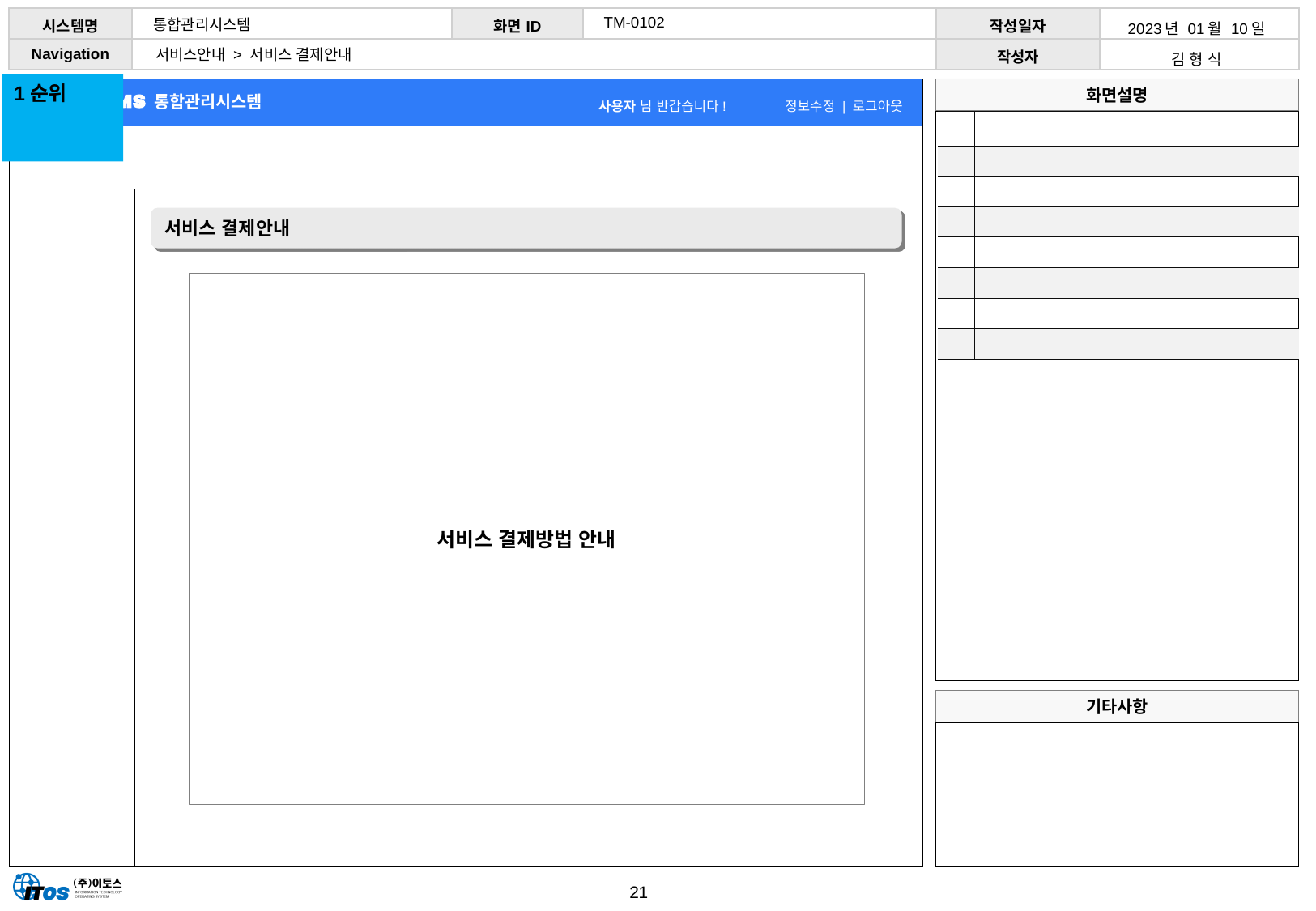

TM-0102
통합관리시스템
| 2023년 01월 10일 |
| --- |
| 김 형 식 |
서비스안내 > 서비스 결제안내
1순위
|  |  |
| --- | --- |
|  |  |
|  |  |
|  |  |
|  |  |
|  |  |
|  |  |
|  |  |
서비스 결제안내
서비스 결제방법 안내